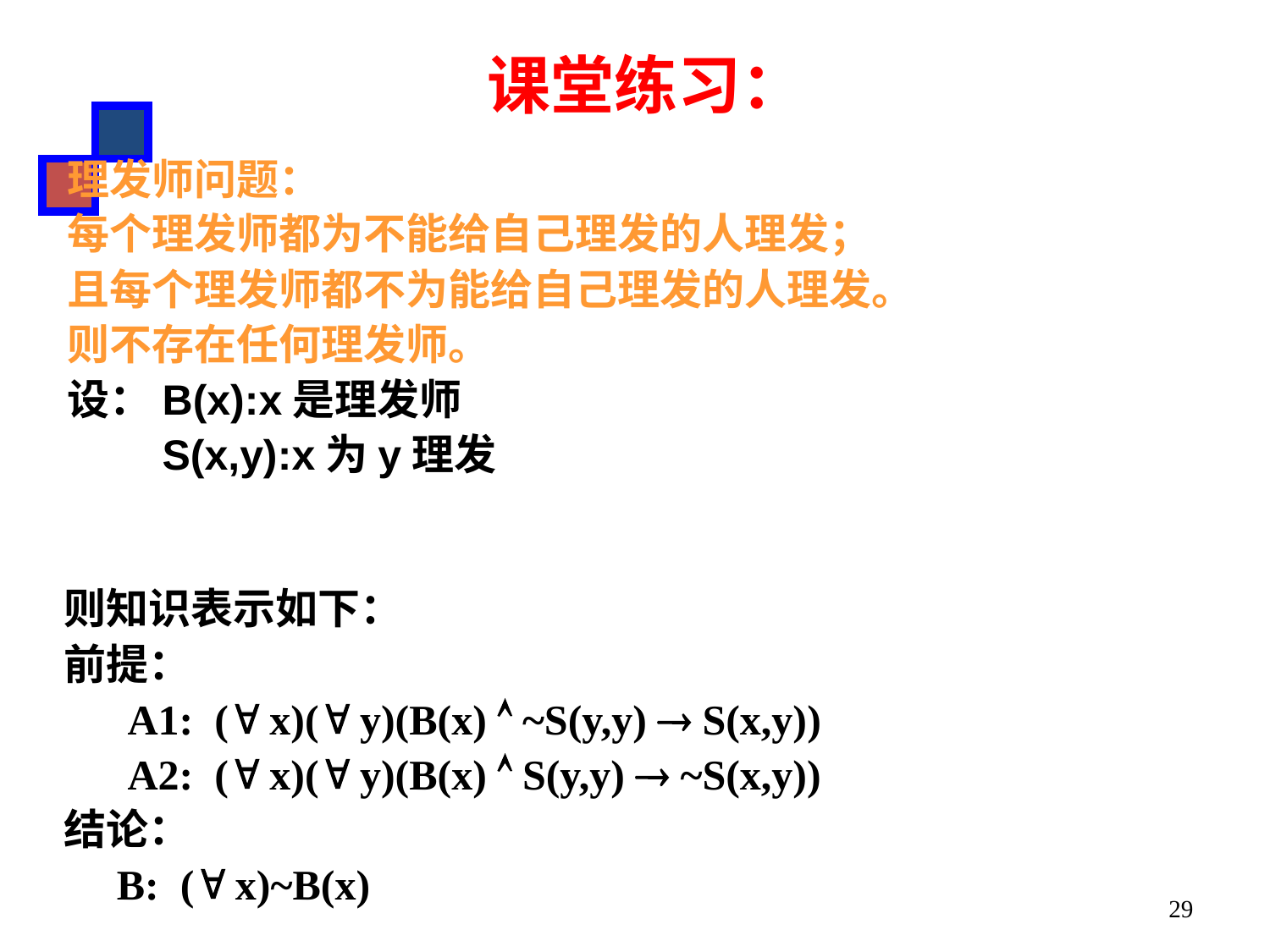

课堂练习：
理发师问题：
每个理发师都为不能给自己理发的人理发；
且每个理发师都不为能给自己理发的人理发。
则不存在任何理发师。
设：B(x):x是理发师
        S(x,y):x为y理发

则知识表示如下：
前提：
      A1:  (∀ x)(∀ y)(B(x) ∧ ~S(y,y) → S(x,y))
      A2:  (∀ x)(∀ y)(B(x) ∧ S(y,y) → ~S(x,y))
结论：
     B:  (∀ x)~B(x)
29